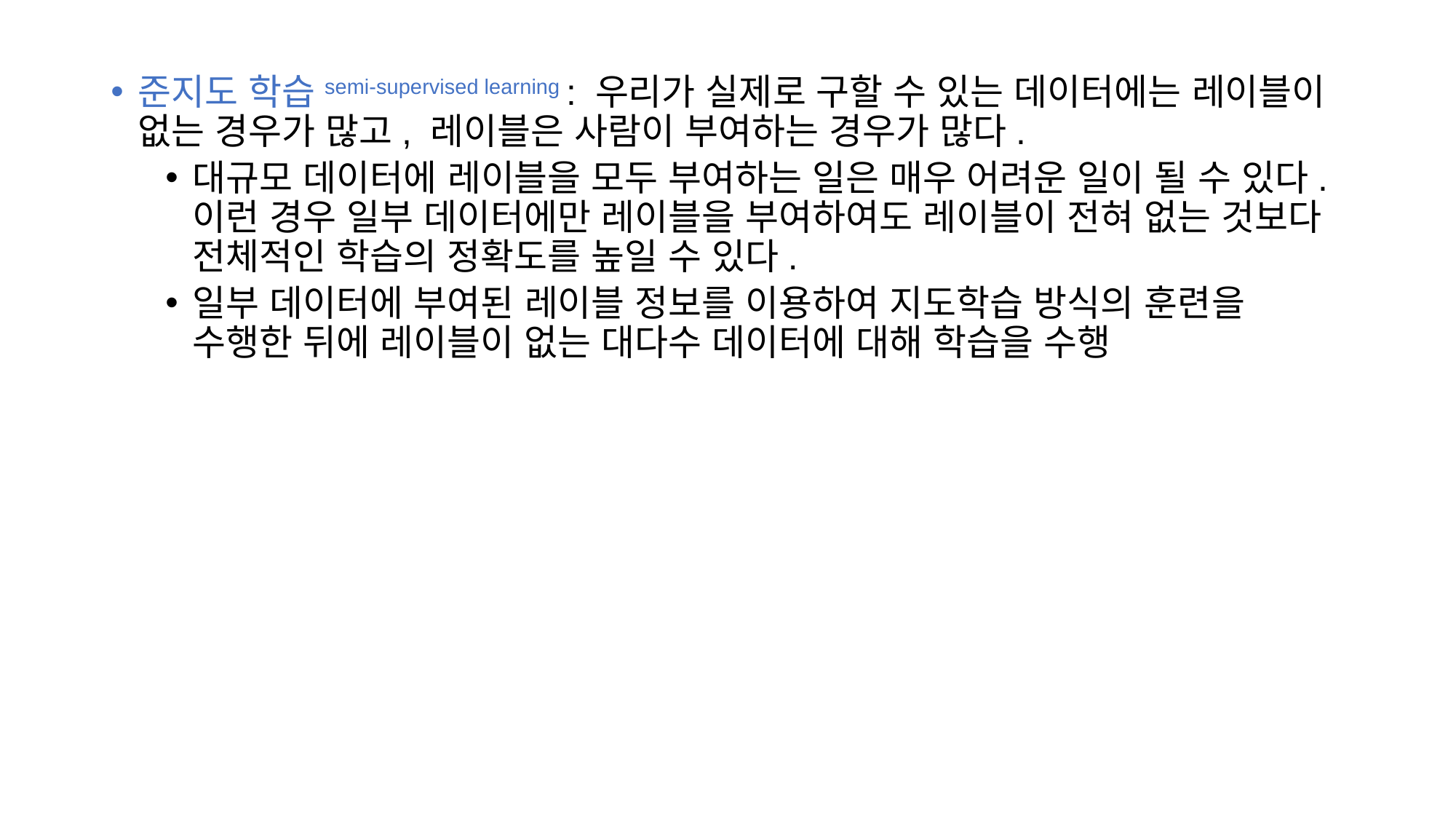

준지도 학습semi-supervised learning : 우리가 실제로 구할 수 있는 데이터에는 레이블이 없는 경우가 많고, 레이블은 사람이 부여하는 경우가 많다.
대규모 데이터에 레이블을 모두 부여하는 일은 매우 어려운 일이 될 수 있다. 이런 경우 일부 데이터에만 레이블을 부여하여도 레이블이 전혀 없는 것보다 전체적인 학습의 정확도를 높일 수 있다.
일부 데이터에 부여된 레이블 정보를 이용하여 지도학습 방식의 훈련을 수행한 뒤에 레이블이 없는 대다수 데이터에 대해 학습을 수행